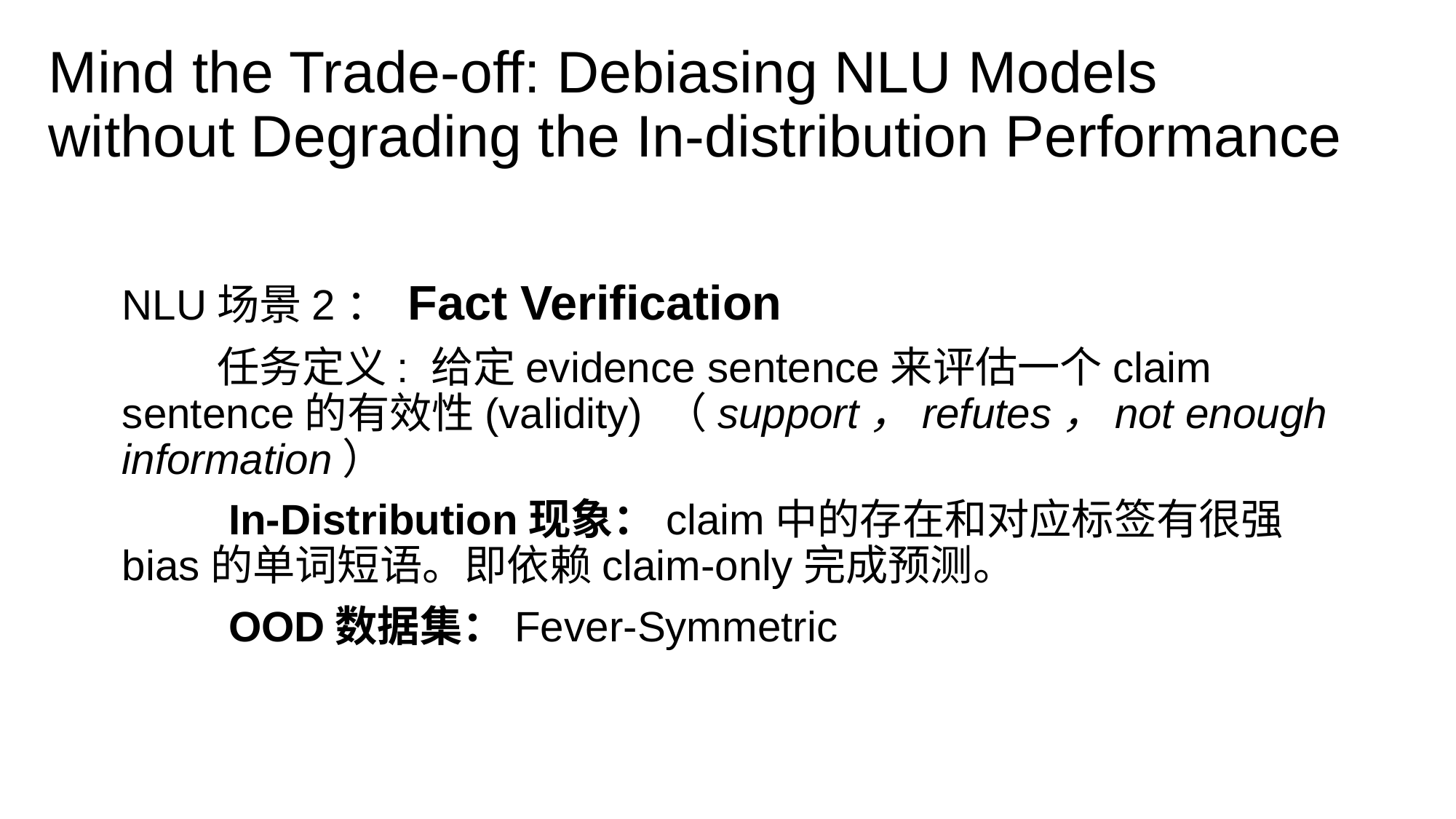

# Mind the Trade-off: Debiasing NLU Models without Degrading the In-distribution Performance
NLU场景2： Fact Verification
         任务定义: 给定evidence sentence来评估一个claim sentence的有效性(validity) （support，refutes，not enough information）
         In-Distribution现象：claim中的存在和对应标签有很强bias的单词短语。即依赖claim-only完成预测。
         OOD数据集：Fever-Symmetric